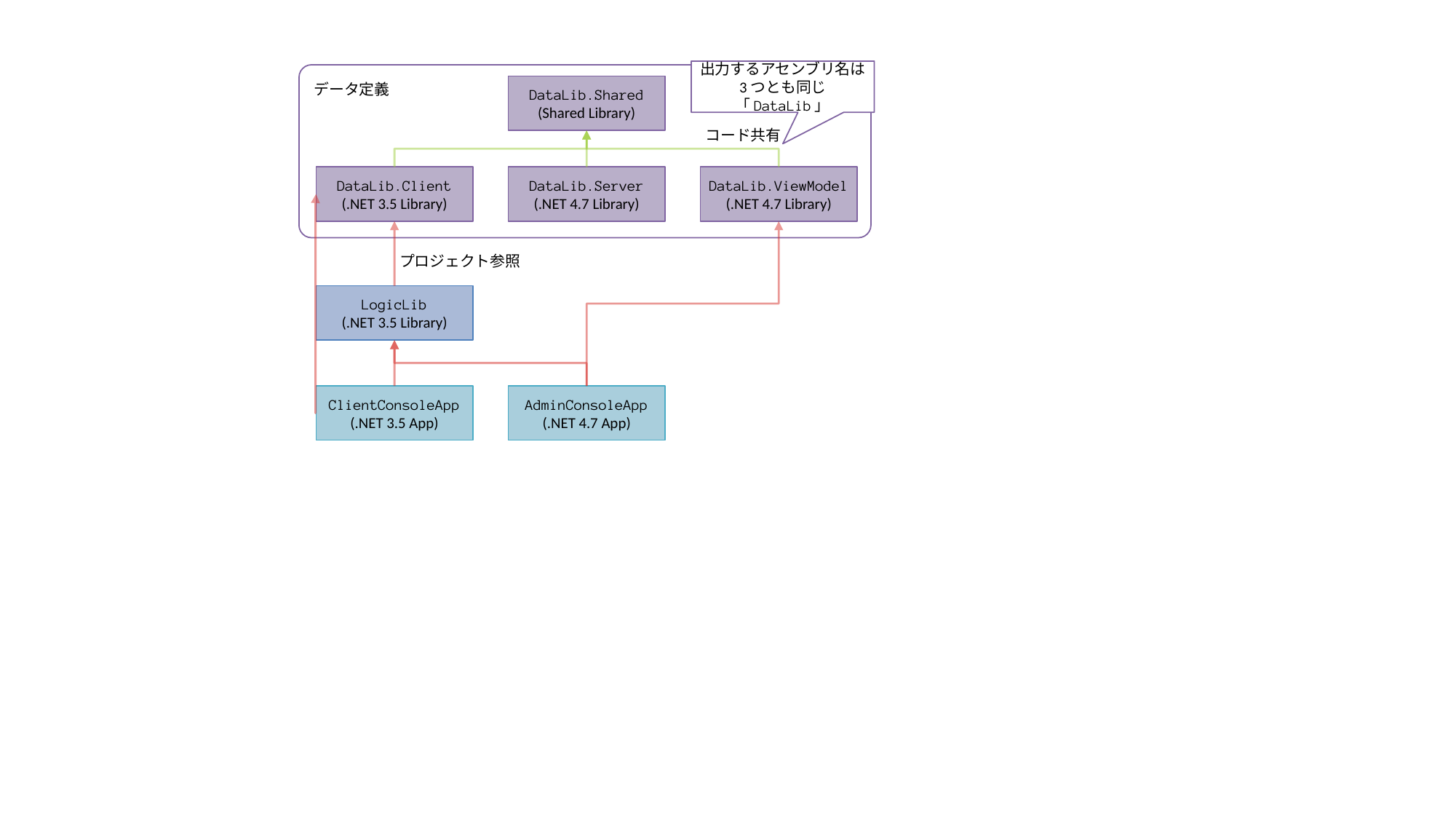

出力するアセンブリ名は
3つとも同じ「DataLib」

データ定義
DataLib.Shared
(Shared Library)
コード共有
DataLib.Client
(.NET 3.5 Library)
DataLib.Server
(.NET 4.7 Library)
DataLib.ViewModel
(.NET 4.7 Library)
プロジェクト参照
LogicLib
(.NET 3.5 Library)
ClientConsoleApp
(.NET 3.5 App)
AdminConsoleApp
(.NET 4.7 App)